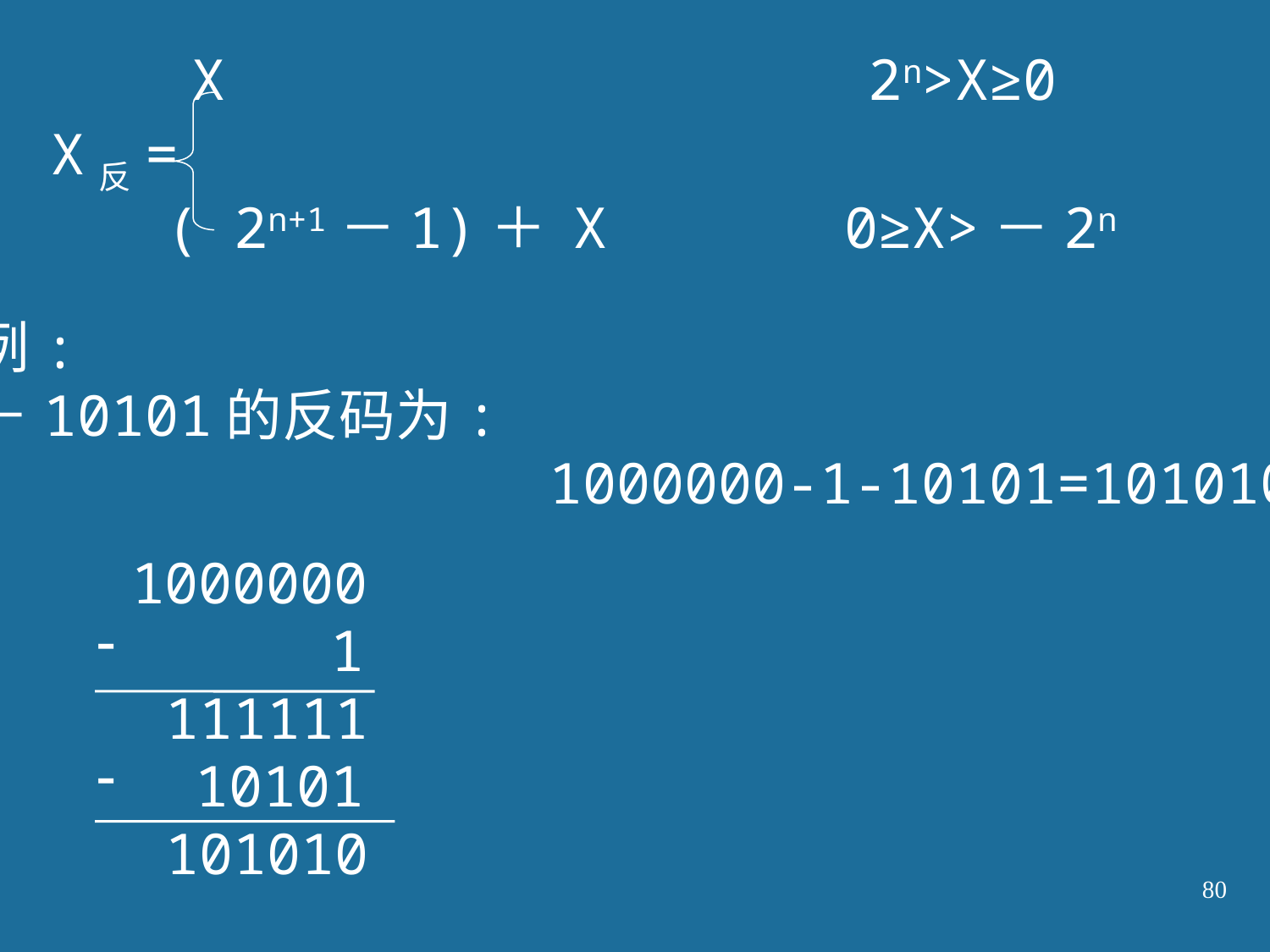

X                   2n>X≥0

X反=
( 2n+1－1)＋ X       0≥X>－2n
例:
－10101的反码为:
                 1000000-1-10101=101010
 1000000
      1
  111111
  10101
  101010

80